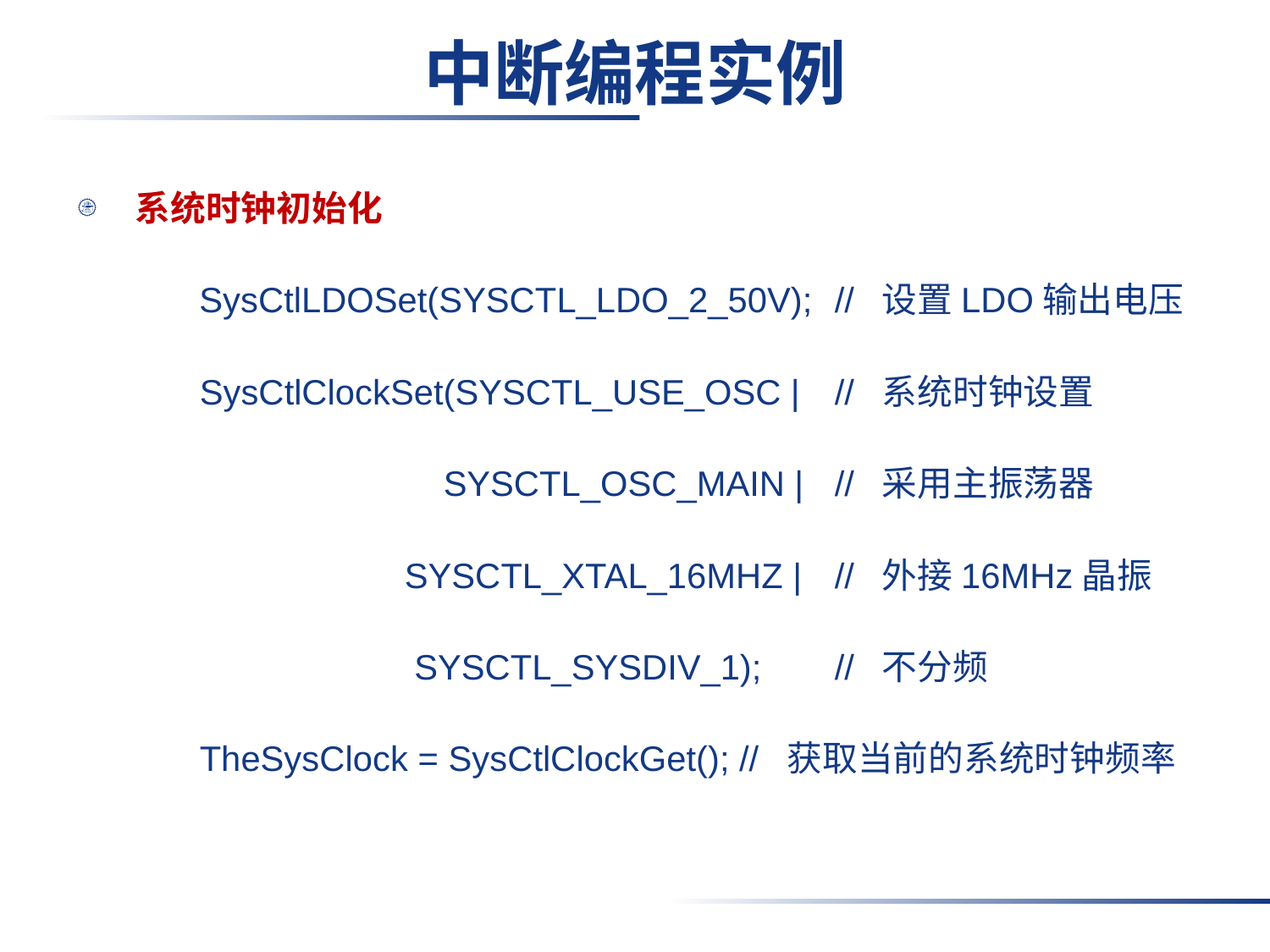

# 中断编程实例
系统时钟初始化
             SysCtlLDOSet(SYSCTL_LDO_2_50V);	//  设置LDO输出电压
	SysCtlClockSet(SYSCTL_USE_OSC |	//  系统时钟设置
                   	            SYSCTL_OSC_MAIN |	//  采用主振荡器
                  	        SYSCTL_XTAL_16MHZ |	//  外接16MHz晶振
                  	         SYSCTL_SYSDIV_1);	//  不分频
	TheSysClock = SysCtlClockGet(); //  获取当前的系统时钟频率